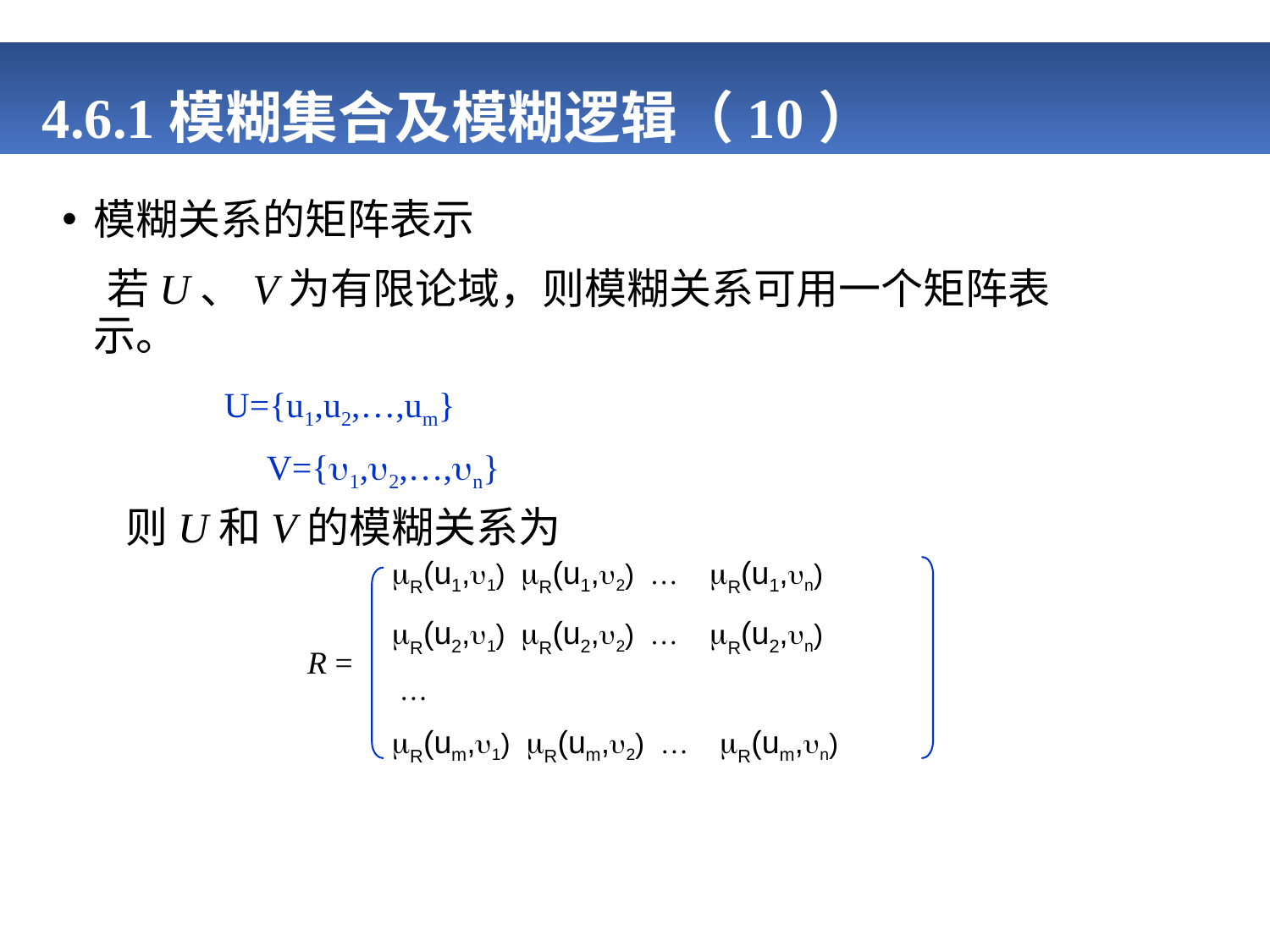

# 4.6.1模糊集合及模糊逻辑（10）
模糊关系的矩阵表示
   若U、V为有限论域，则模糊关系可用一个矩阵表示。
                 U={u1,u2,…,um}
                       V={υ1,υ2,…,υn}
       则U和V的模糊关系为

μR(u1,υ1)  μR(u1,υ2)  …    μR(u1,υn)
μR(u2,υ1)  μR(u2,υ2)  …    μR(u2,υn)
 …
μR(um,υ1)  μR(um,υ2)  …    μR(um,υn)

R =